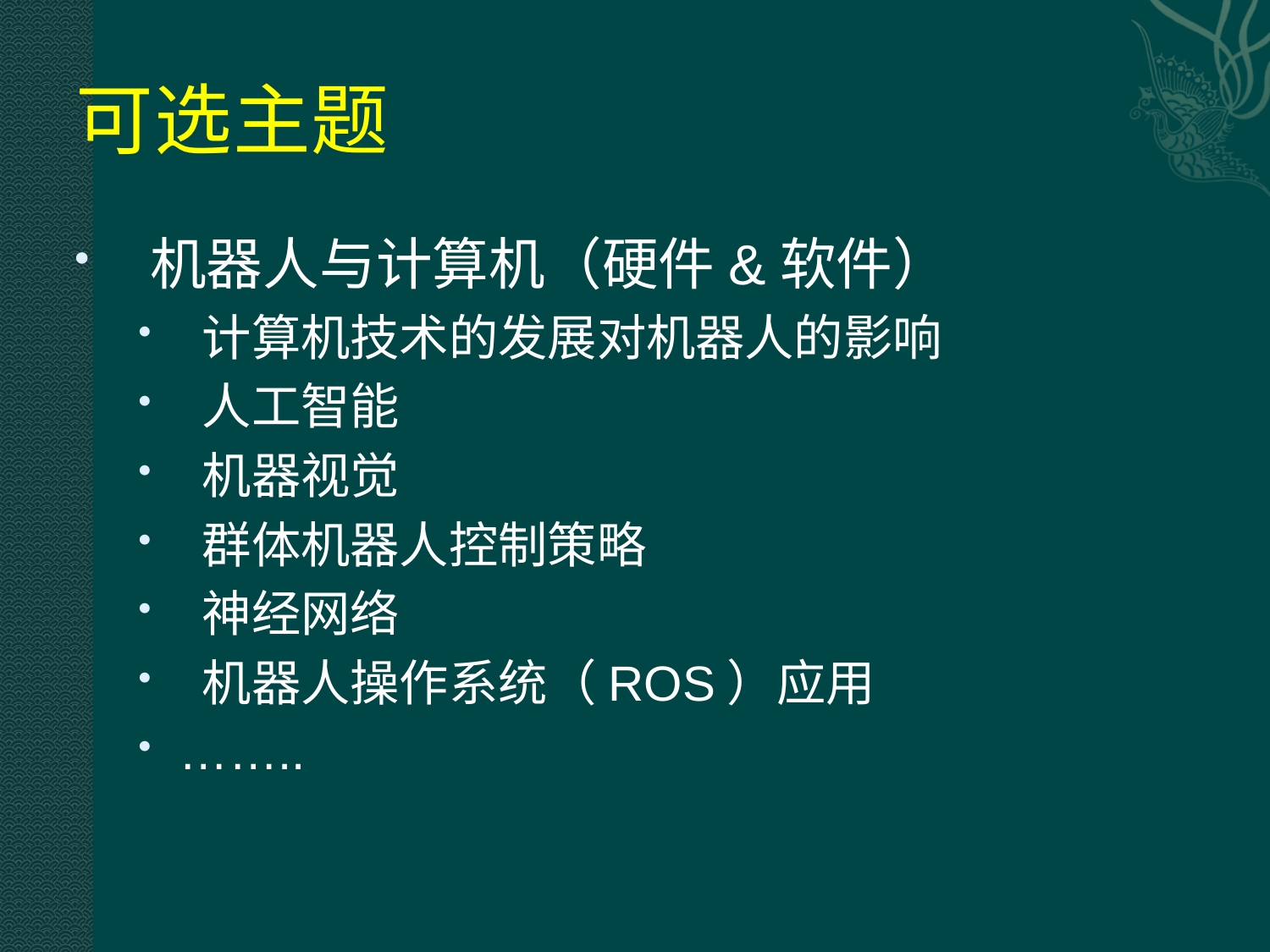

# 可选主题
 机器人与计算机（硬件&软件）
 计算机技术的发展对机器人的影响
 人工智能
 机器视觉
 群体机器人控制策略
 神经网络
 机器人操作系统（ROS）应用
……..